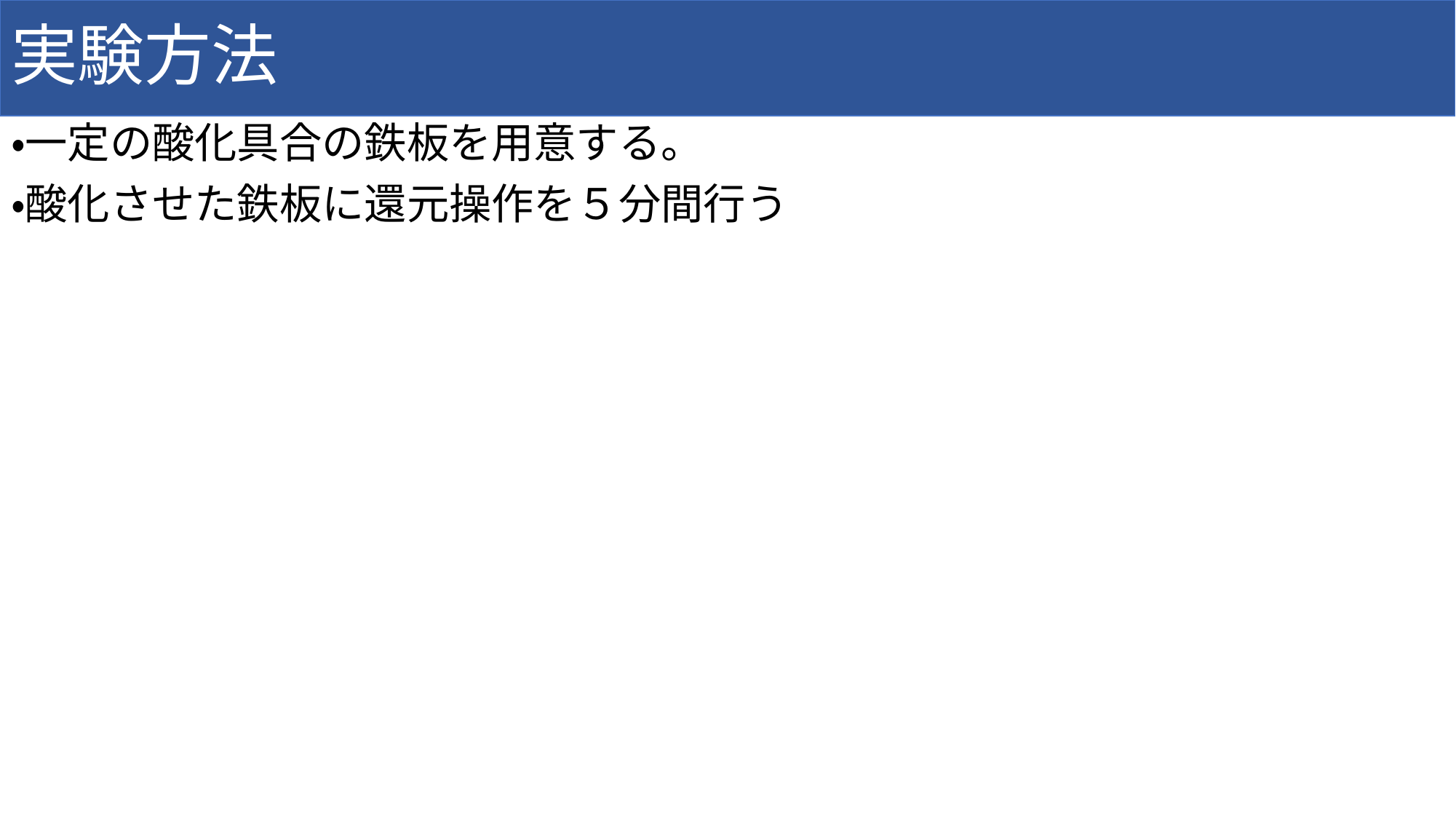

# 実験方法
・一定の酸化具合の鉄板を用意する。
・酸化させた鉄板に還元操作を５分間行う